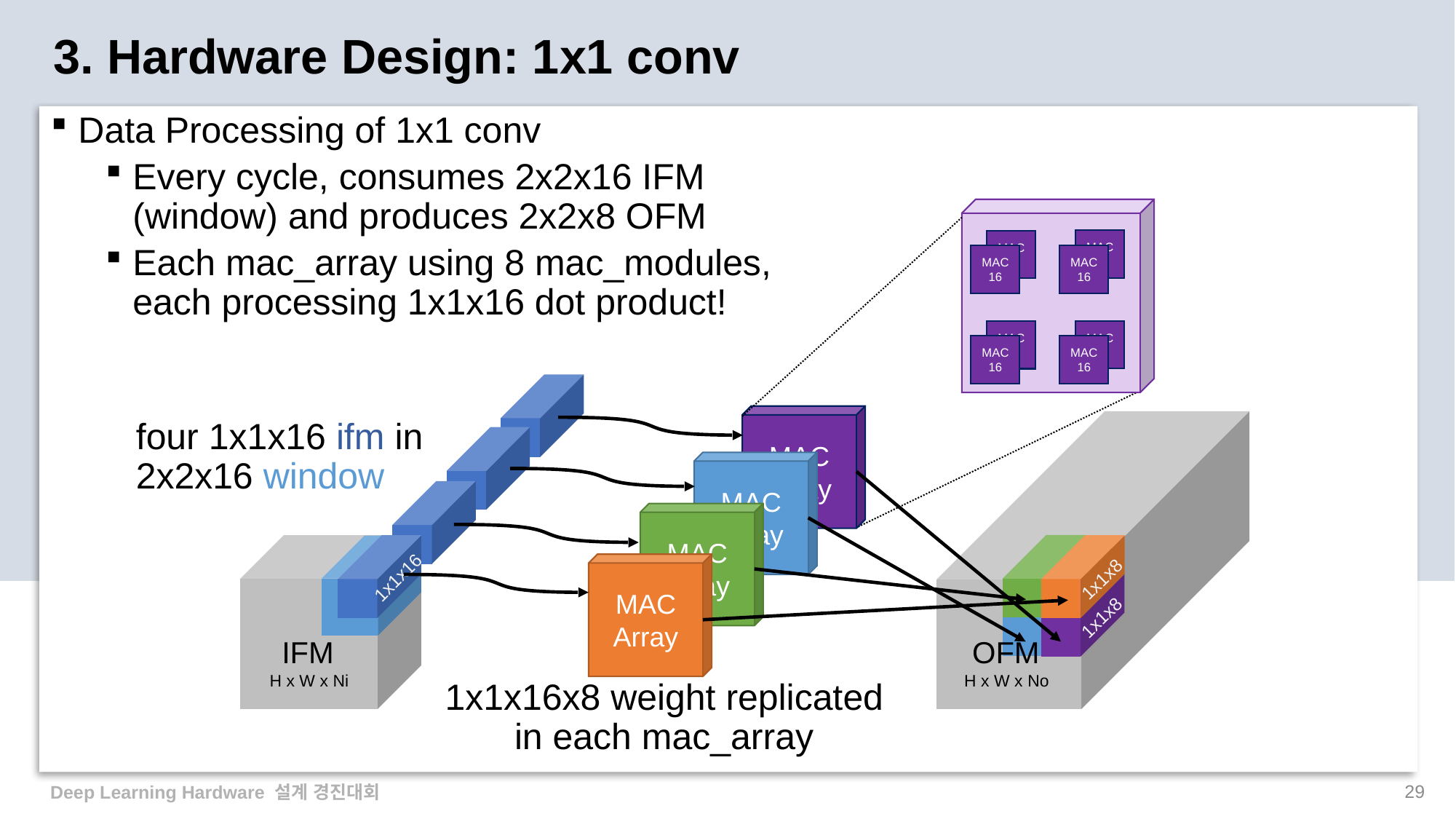

3. Hardware Design: 1x1 conv
Data Processing of 1x1 conv
Every cycle, consumes 2x2x16 IFM (window) and produces 2x2x8 OFM
Each mac_array using 8 mac_modules, each processing 1x1x16 dot product!

MAC16
MAC16
MAC16
MAC16
MAC16
MAC16
MAC16
MAC16

MAC
Array

four 1x1x16 ifm in 2x2x16 window

MAC
Array

MAC
Array

MAC
Array
1x1x16
1x1x8

1x1x8
OFM
IFM
H x W x Ni
H x W x No
1x1x16x8 weight replicated in each mac_array
29
Deep Learning Hardware 설계 경진대회